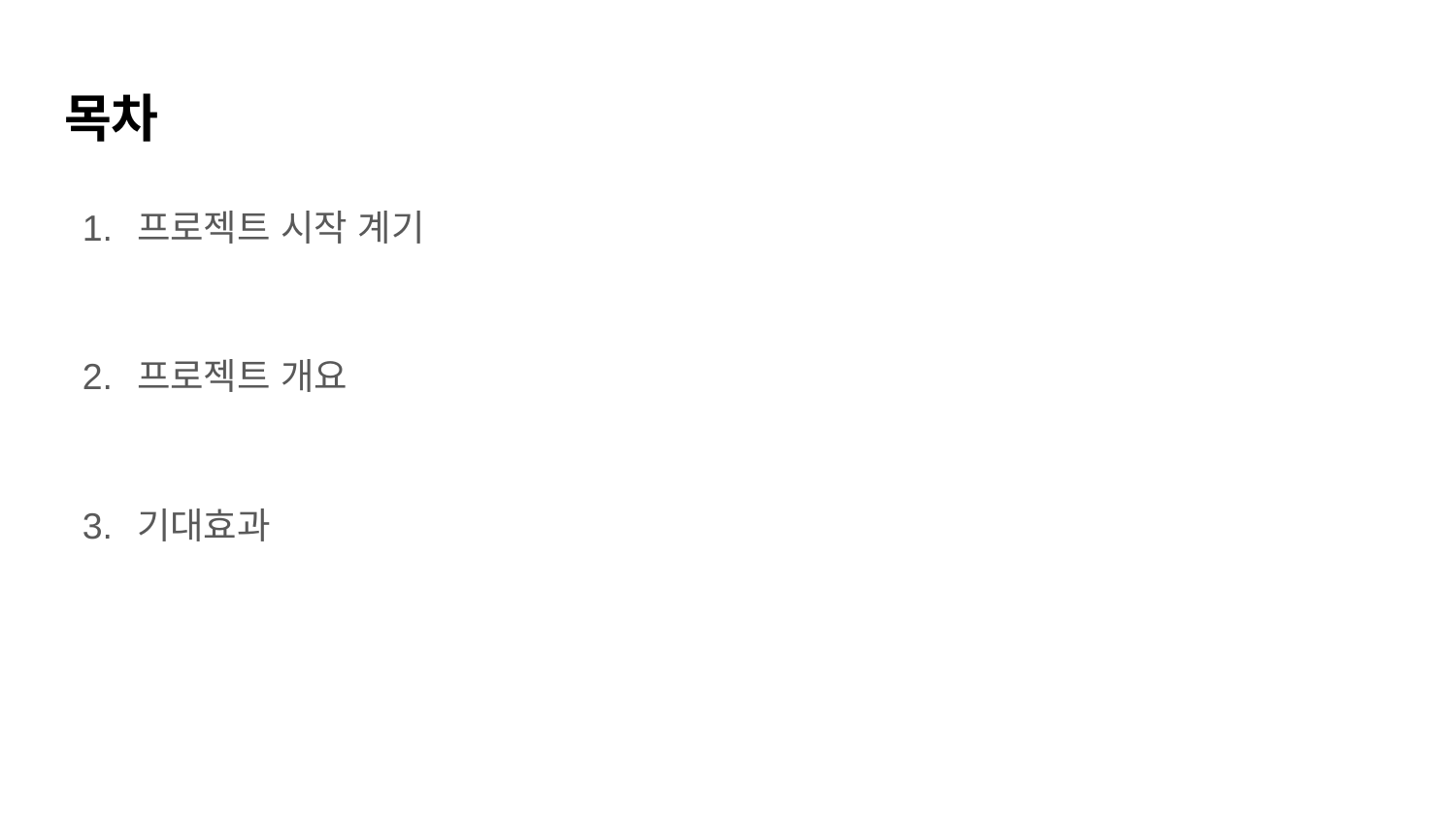

# 목차
프로젝트 시작 계기

프로젝트 개요

기대효과